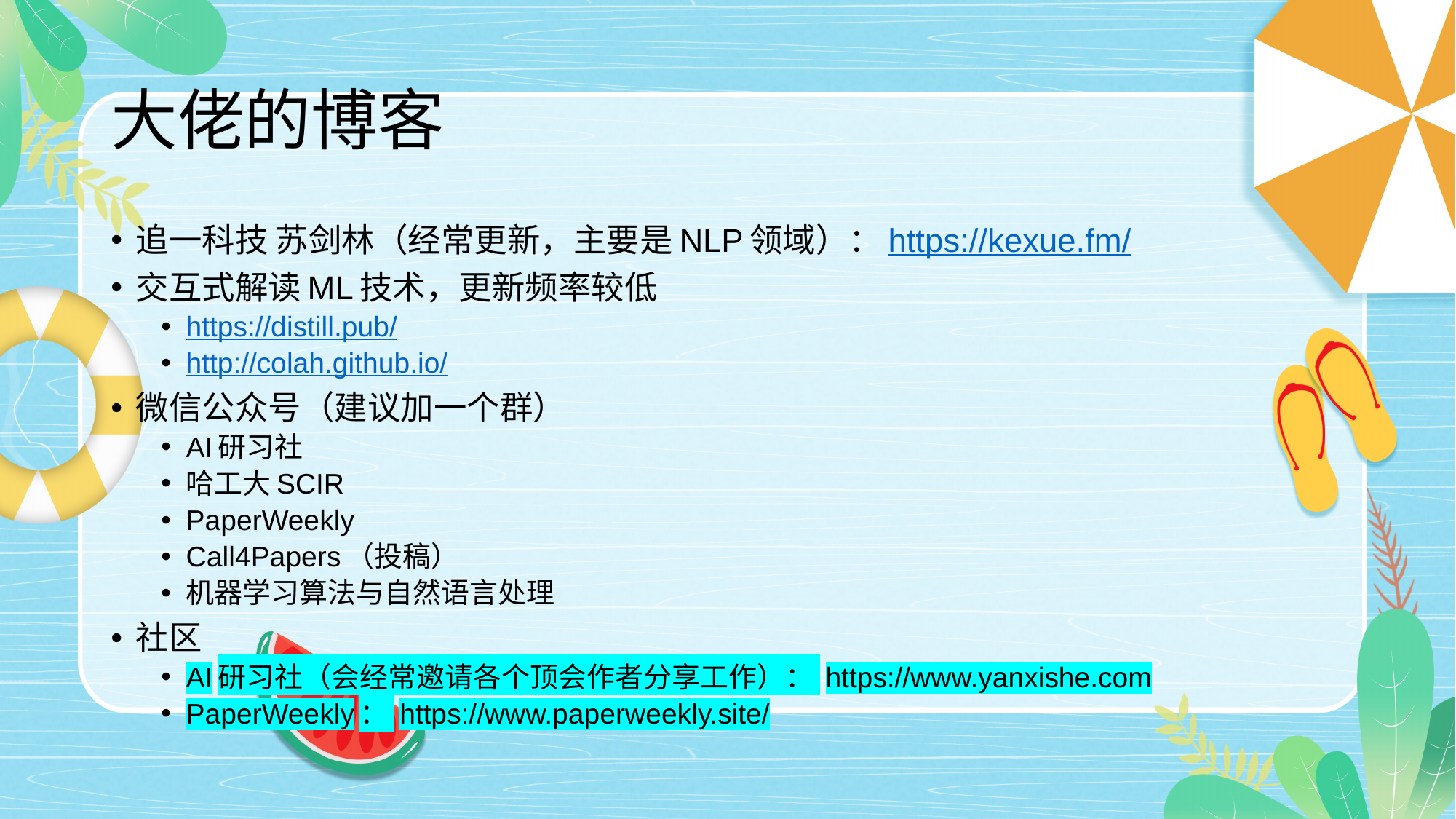

# 大佬的博客
追一科技 苏剑林（经常更新，主要是NLP领域）：https://kexue.fm/
交互式解读ML技术，更新频率较低
https://distill.pub/
http://colah.github.io/
微信公众号（建议加一个群）
AI研习社
哈工大SCIR
PaperWeekly
Call4Papers（投稿）
机器学习算法与自然语言处理
社区
AI研习社（会经常邀请各个顶会作者分享工作）： https://www.yanxishe.com
PaperWeekly： https://www.paperweekly.site/